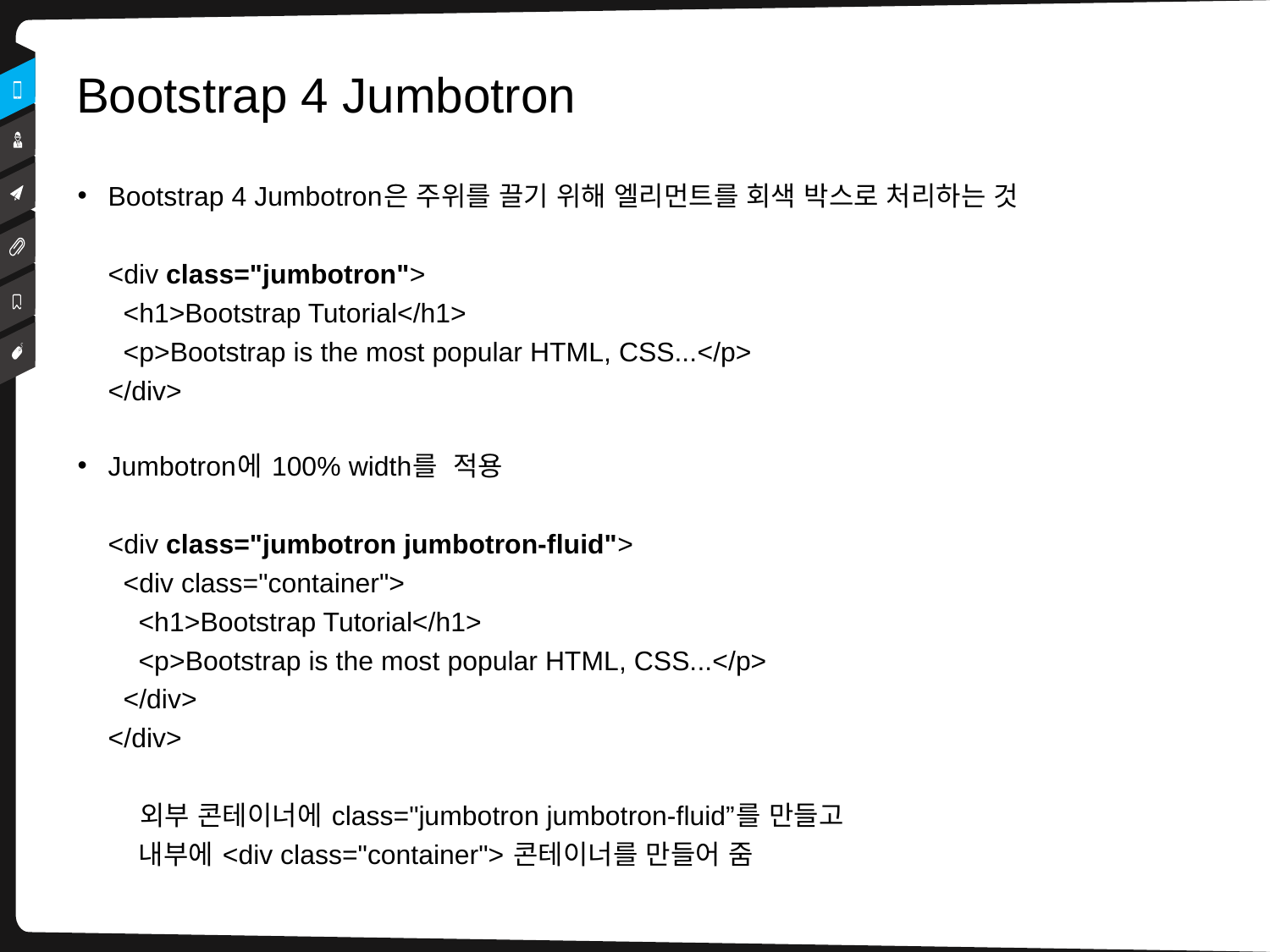

# Bootstrap 4 Jumbotron
Bootstrap 4 Jumbotron은 주위를 끌기 위해 엘리먼트를 회색 박스로 처리하는 것
<div class="jumbotron">
  <h1>Bootstrap Tutorial</h1> 
  <p>Bootstrap is the most popular HTML, CSS...</p> 
</div>
Jumbotron에 100% width를  적용
<div class="jumbotron jumbotron-fluid">
  <div class="container">
    <h1>Bootstrap Tutorial</h1> 
    <p>Bootstrap is the most popular HTML, CSS...</p> 
  </div>
</div>
    외부 콘테이너에 class="jumbotron jumbotron-fluid”를 만들고
    내부에 <div class="container"> 콘테이너를 만들어 줌